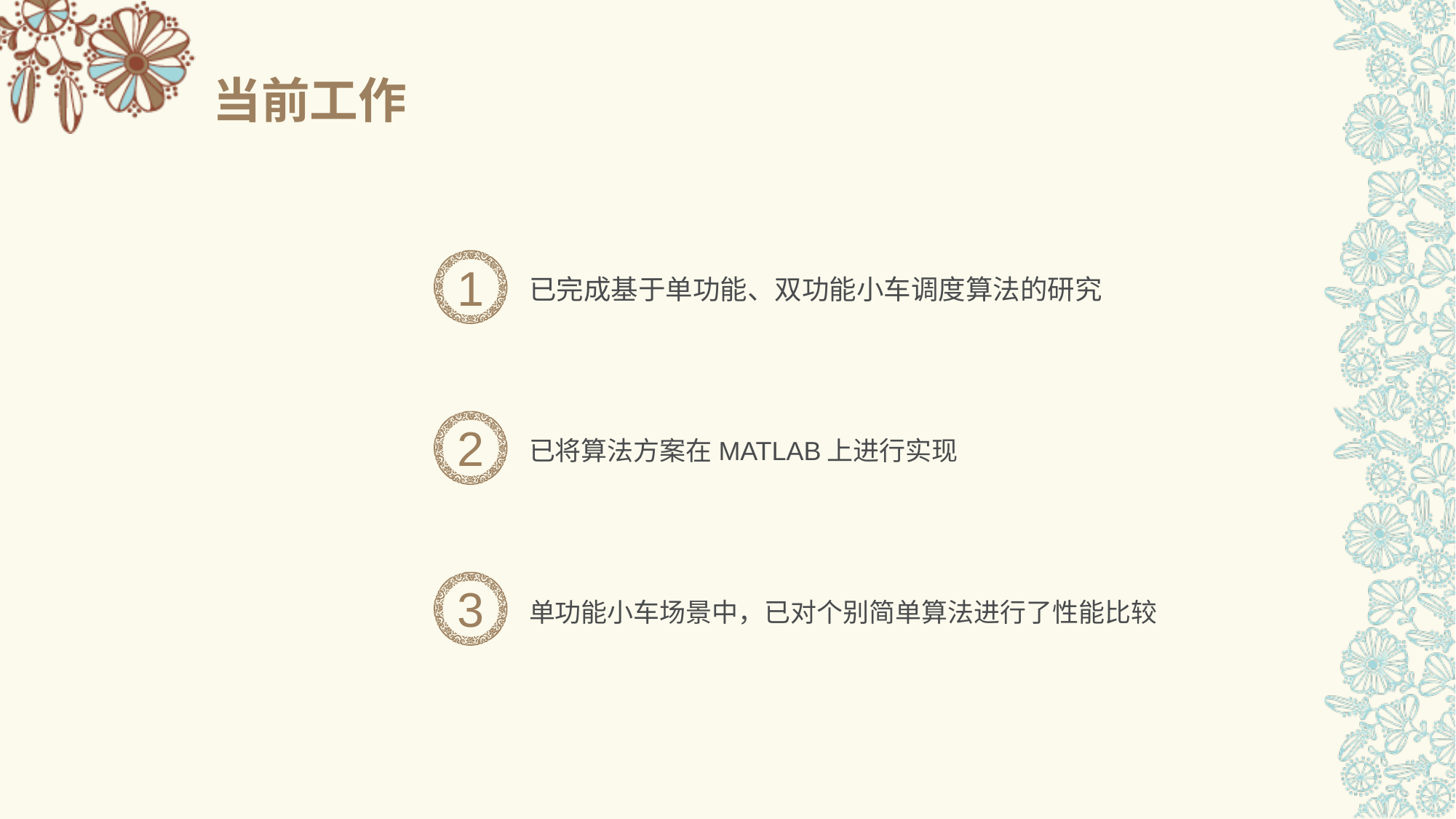

当前工作
1
已完成基于单功能、双功能小车调度算法的研究
2
已将算法方案在MATLAB上进行实现
3
单功能小车场景中，已对个别简单算法进行了性能比较